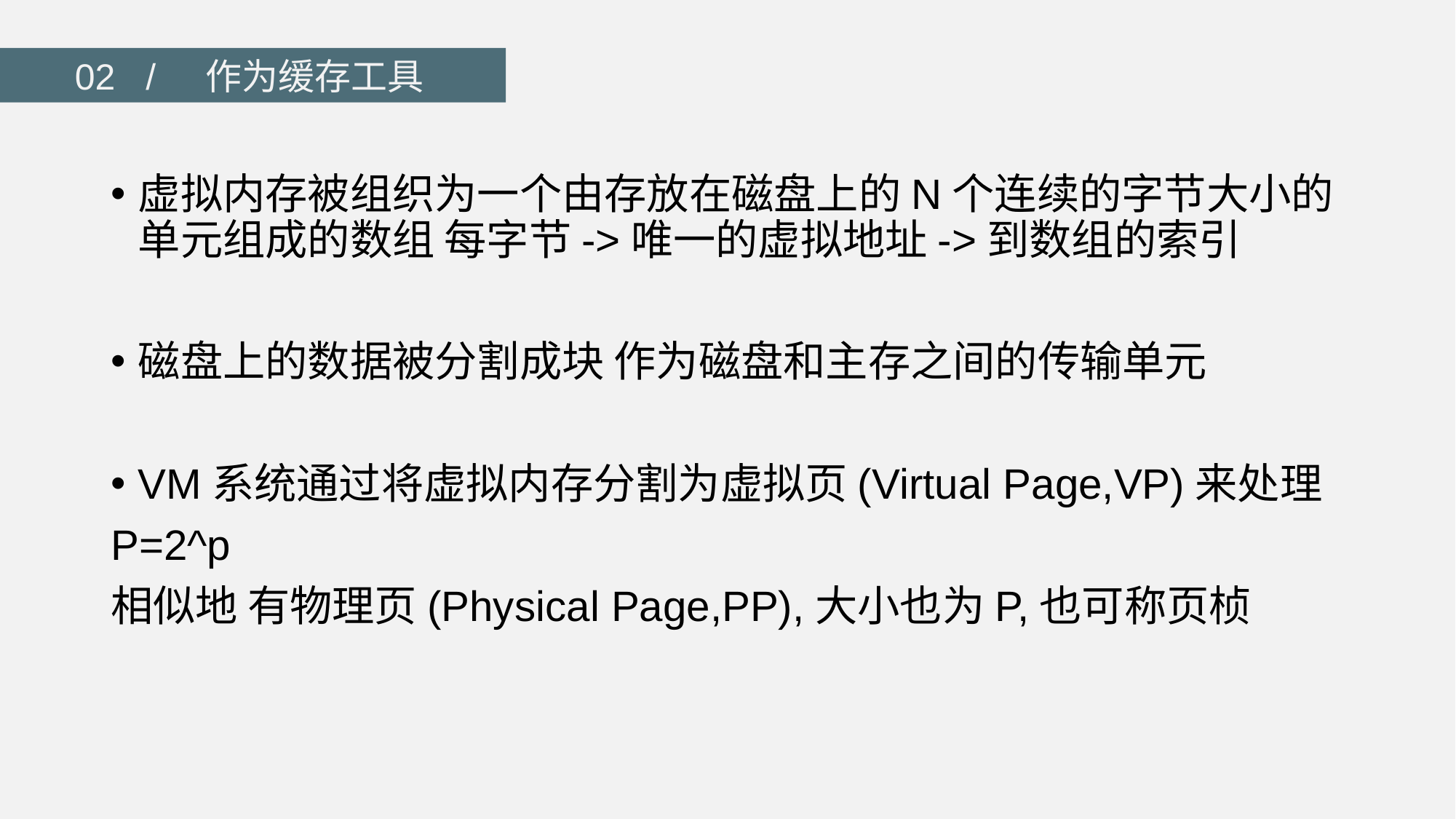

02   /    作为缓存工具
虚拟内存被组织为一个由存放在磁盘上的N个连续的字节大小的单元组成的数组 每字节->唯一的虚拟地址->到数组的索引

磁盘上的数据被分割成块 作为磁盘和主存之间的传输单元

VM系统通过将虚拟内存分割为虚拟页(Virtual Page,VP)来处理
P=2^p
相似地 有物理页(Physical Page,PP),大小也为P,也可称页桢